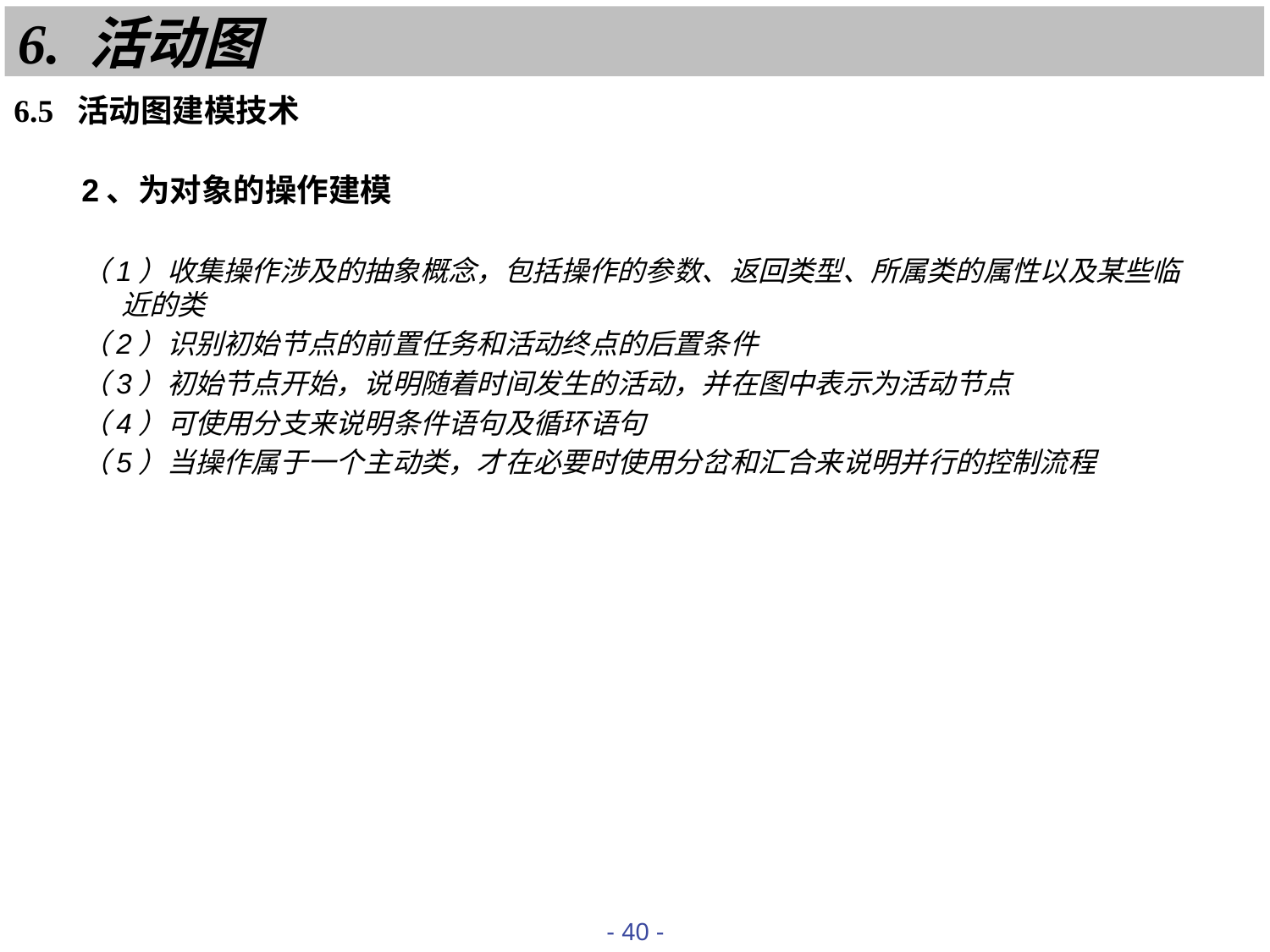

# 6. 活动图
6.5  活动图建模技术
2、为对象的操作建模

（1）收集操作涉及的抽象概念，包括操作的参数、返回类型、所属类的属性以及某些临近的类
（2）识别初始节点的前置任务和活动终点的后置条件
（3）初始节点开始，说明随着时间发生的活动，并在图中表示为活动节点
（4）可使用分支来说明条件语句及循环语句
（5）当操作属于一个主动类，才在必要时使用分岔和汇合来说明并行的控制流程